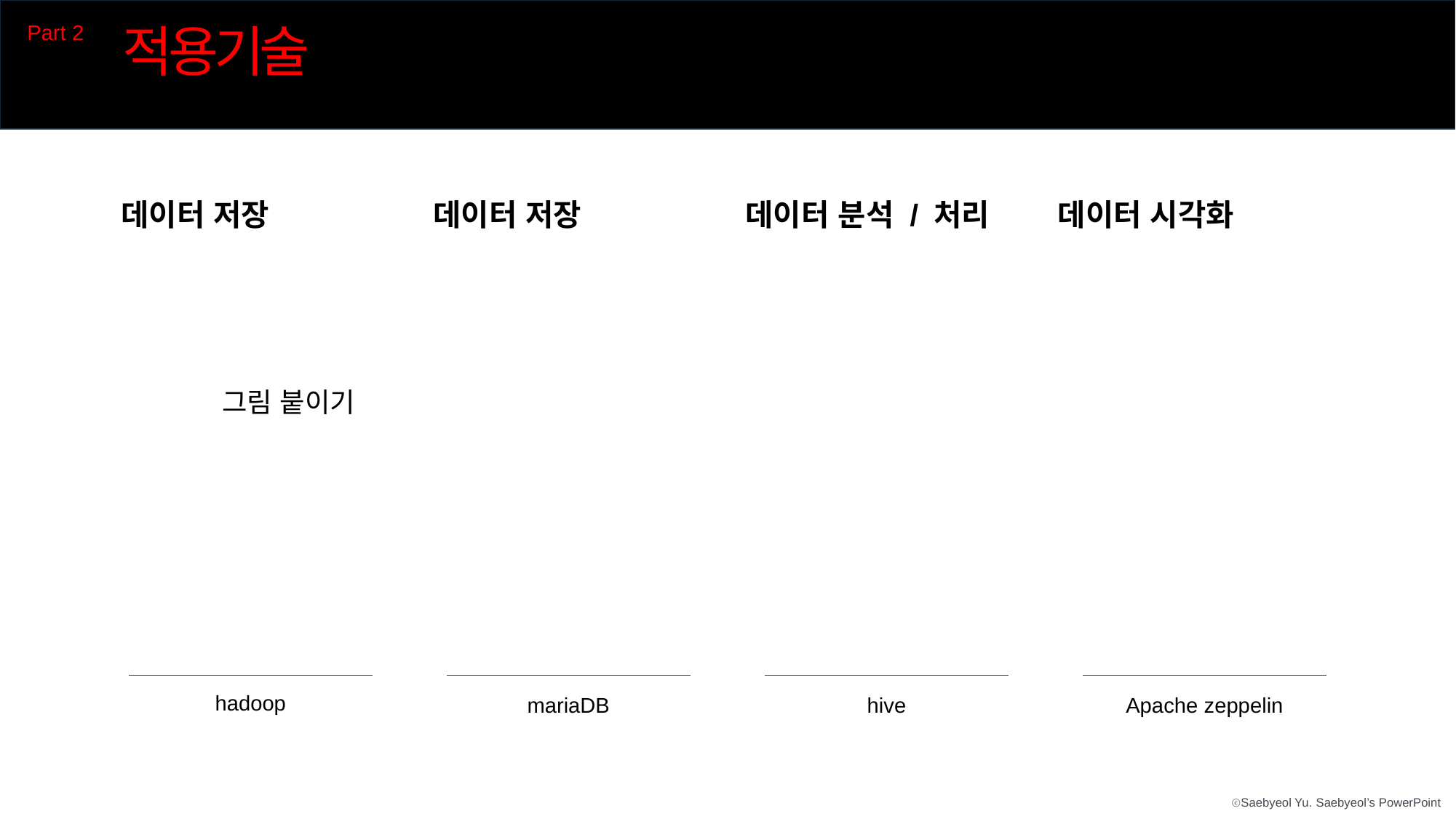

적용기술
Part 2
데이터 저장
데이터 저장
데이터 분석 / 처리
데이터 시각화
그림 붙이기
hadoop
mariaDB
hive
Apache zeppelin